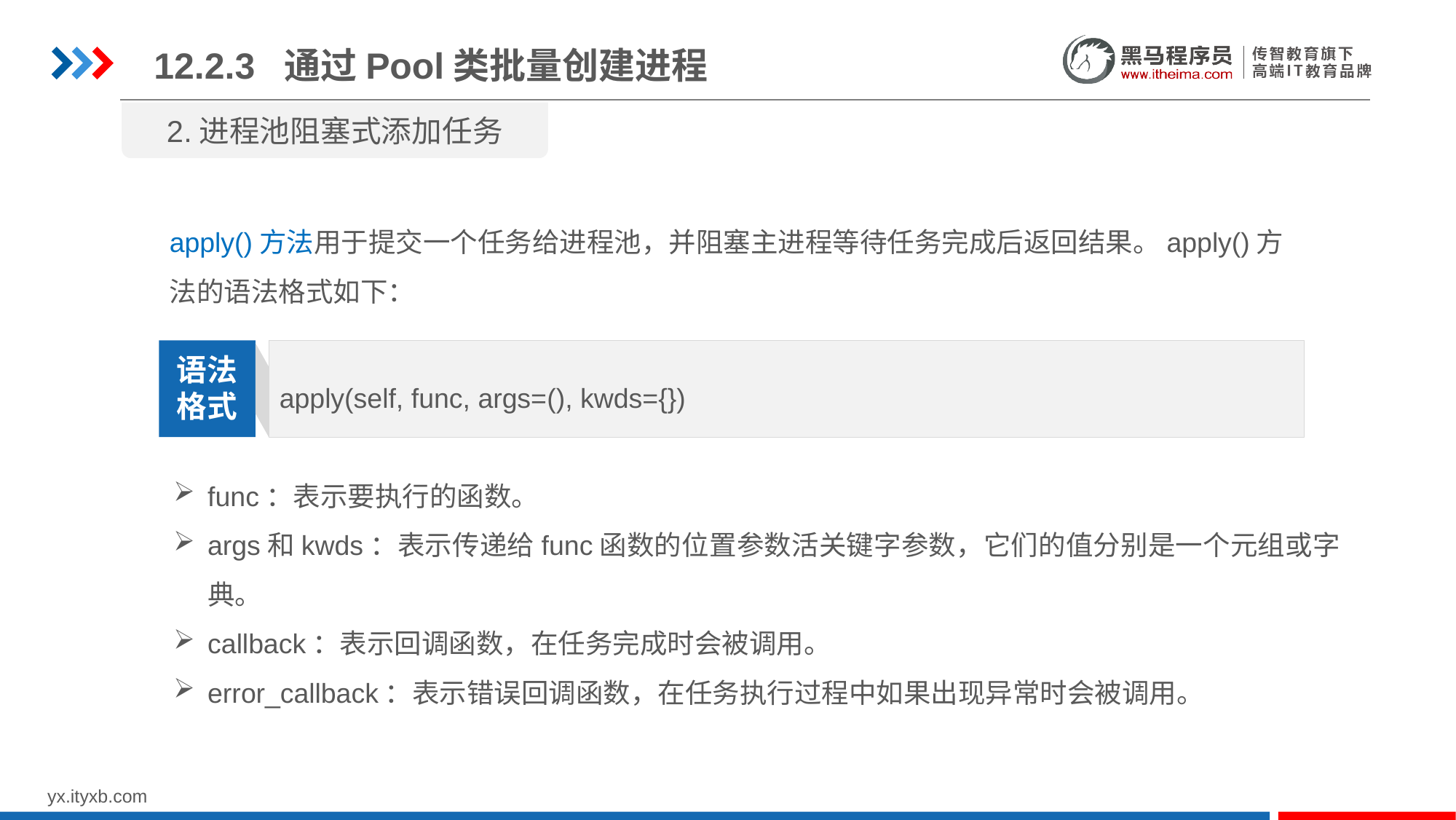

12.2.3  通过Pool类批量创建进程

2.进程池阻塞式添加任务
apply()方法用于提交一个任务给进程池，并阻塞主进程等待任务完成后返回结果。apply()方法的语法格式如下：

apply(self, func, args=(), kwds={})

语法
格式
func：表示要执行的函数。
args和kwds：表示传递给func函数的位置参数活关键字参数，它们的值分别是一个元组或字典。
callback：表示回调函数，在任务完成时会被调用。
error_callback：表示错误回调函数，在任务执行过程中如果出现异常时会被调用。